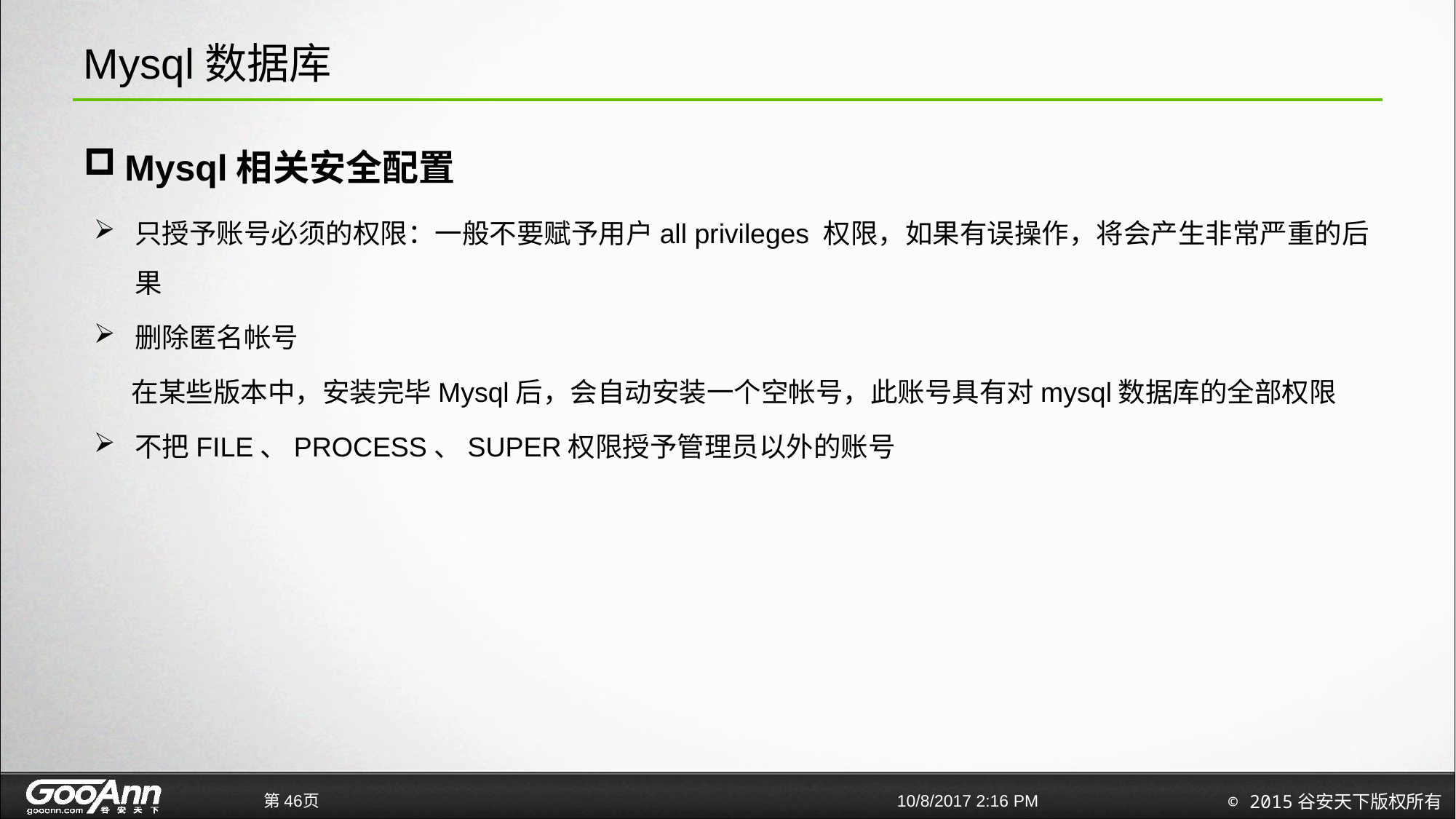

# Mysql数据库
Mysql相关安全配置
只授予账号必须的权限：一般不要赋予用户all privileges 权限，如果有误操作，将会产生非常严重的后果
删除匿名帐号
     在某些版本中，安装完毕Mysql后，会自动安装一个空帐号，此账号具有对mysql数据库的全部权限
不把FILE、PROCESS、SUPER权限授予管理员以外的账号